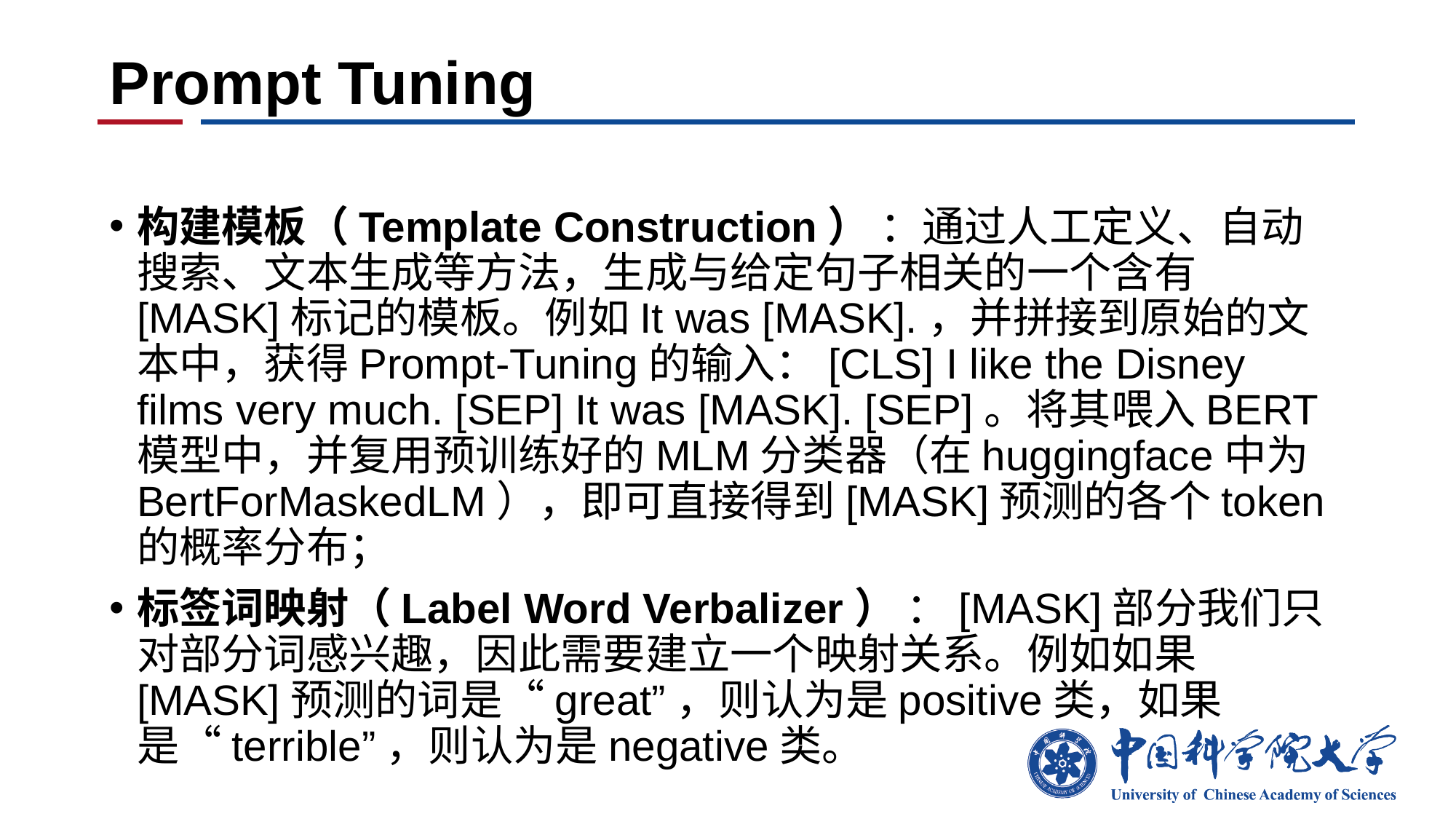

Prompt Tuning
构建模板（Template Construction） ：通过人工定义、自动搜索、文本生成等方法，生成与给定句子相关的一个含有[MASK]标记的模板。例如It was [MASK].，并拼接到原始的文本中，获得Prompt-Tuning的输入：[CLS] I like the Disney films very much. [SEP] It was [MASK]. [SEP]。将其喂入BERT模型中，并复用预训练好的MLM分类器（在huggingface中为BertForMaskedLM），即可直接得到[MASK]预测的各个token的概率分布；
标签词映射（Label Word Verbalizer） ：[MASK]部分我们只对部分词感兴趣，因此需要建立一个映射关系。例如如果[MASK]预测的词是“great”，则认为是positive类，如果是“terrible”，则认为是negative类。